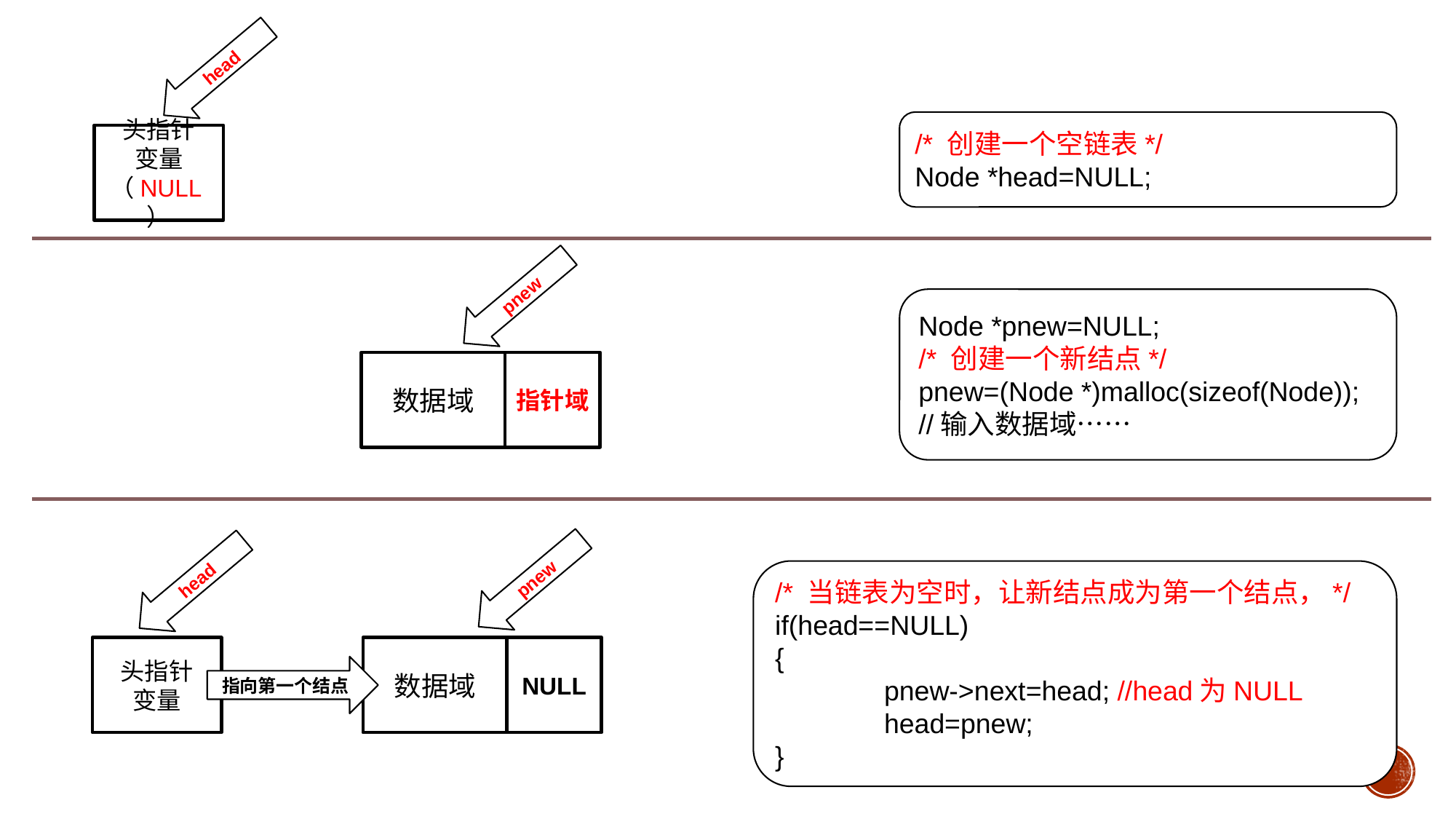

head
头指针
变量
（NULL）
/* 创建一个空链表*/
Node *head=NULL;
pnew
数据域
指针域
Node *pnew=NULL;
/* 创建一个新结点*/
pnew=(Node *)malloc(sizeof(Node));
//输入数据域……
pnew
head
/* 当链表为空时，让新结点成为第一个结点，*/
if(head==NULL)
{
	pnew->next=head; //head为NULL
	head=pnew;
}
数据域
NULL
指向第一个结点
头指针
变量